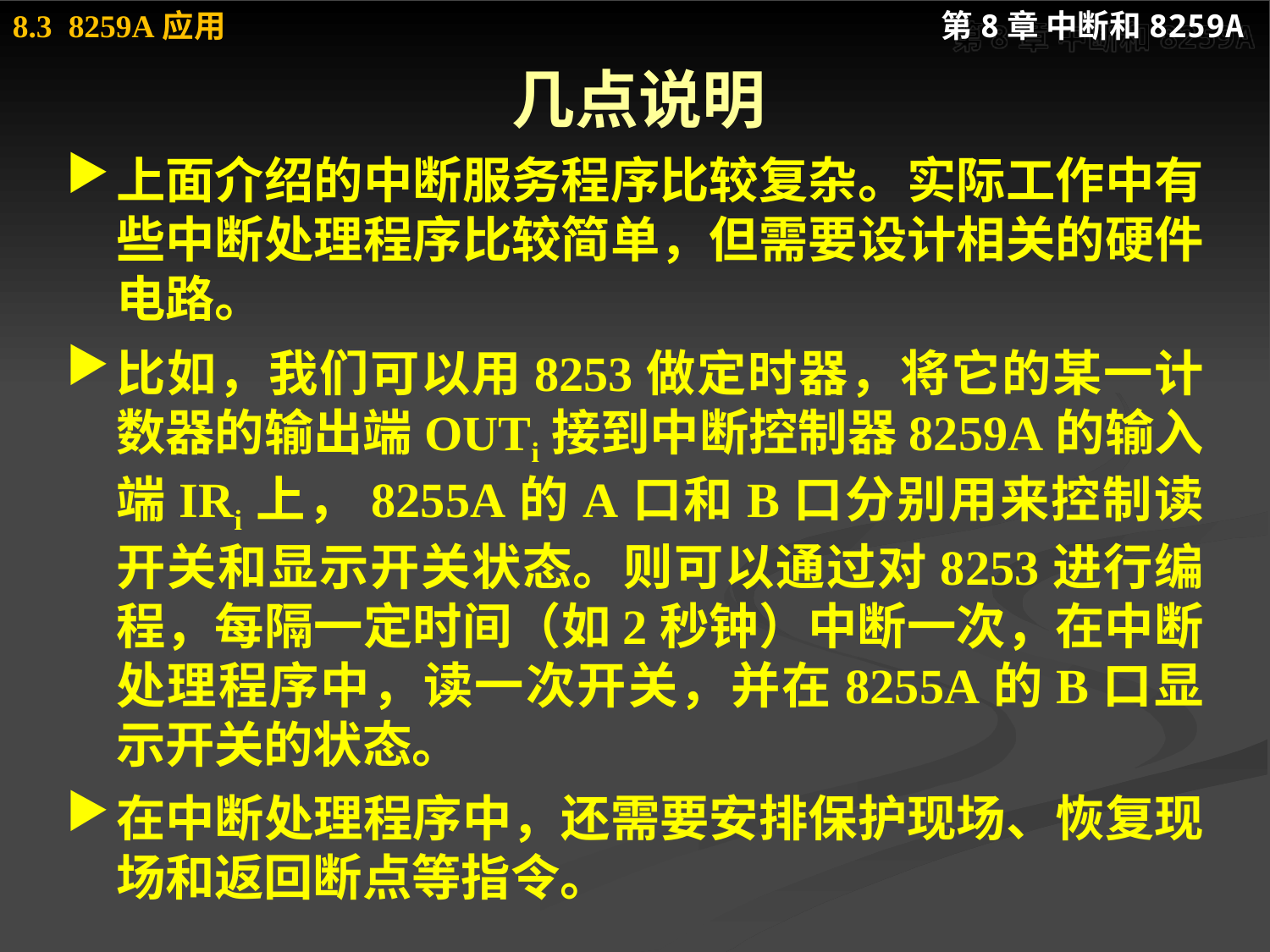

# 几点说明
上面介绍的中断服务程序比较复杂。实际工作中有些中断处理程序比较简单，但需要设计相关的硬件电路。
比如，我们可以用8253做定时器，将它的某一计数器的输出端OUTi接到中断控制器8259A的输入端IRi上，8255A的A口和B口分别用来控制读开关和显示开关状态。则可以通过对8253进行编程，每隔一定时间（如2秒钟）中断一次，在中断处理程序中，读一次开关，并在8255A的B口显示开关的状态。
在中断处理程序中，还需要安排保护现场、恢复现场和返回断点等指令。